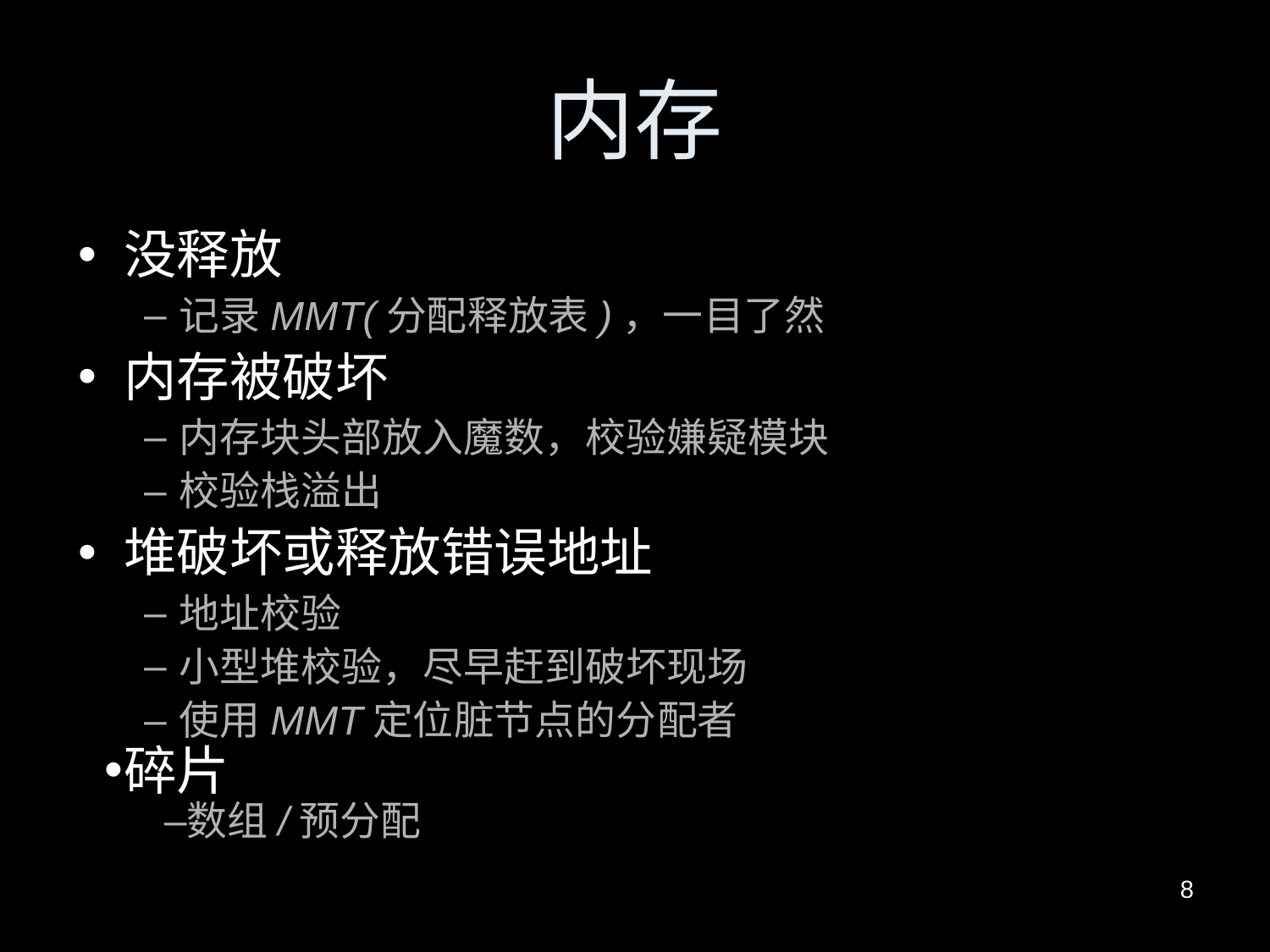

# 内存
没释放
记录MMT(分配释放表)，一目了然
内存被破坏
内存块头部放入魔数，校验嫌疑模块
校验栈溢出
堆破坏或释放错误地址
地址校验
小型堆校验，尽早赶到破坏现场
使用MMT定位脏节点的分配者
碎片
数组/预分配
8